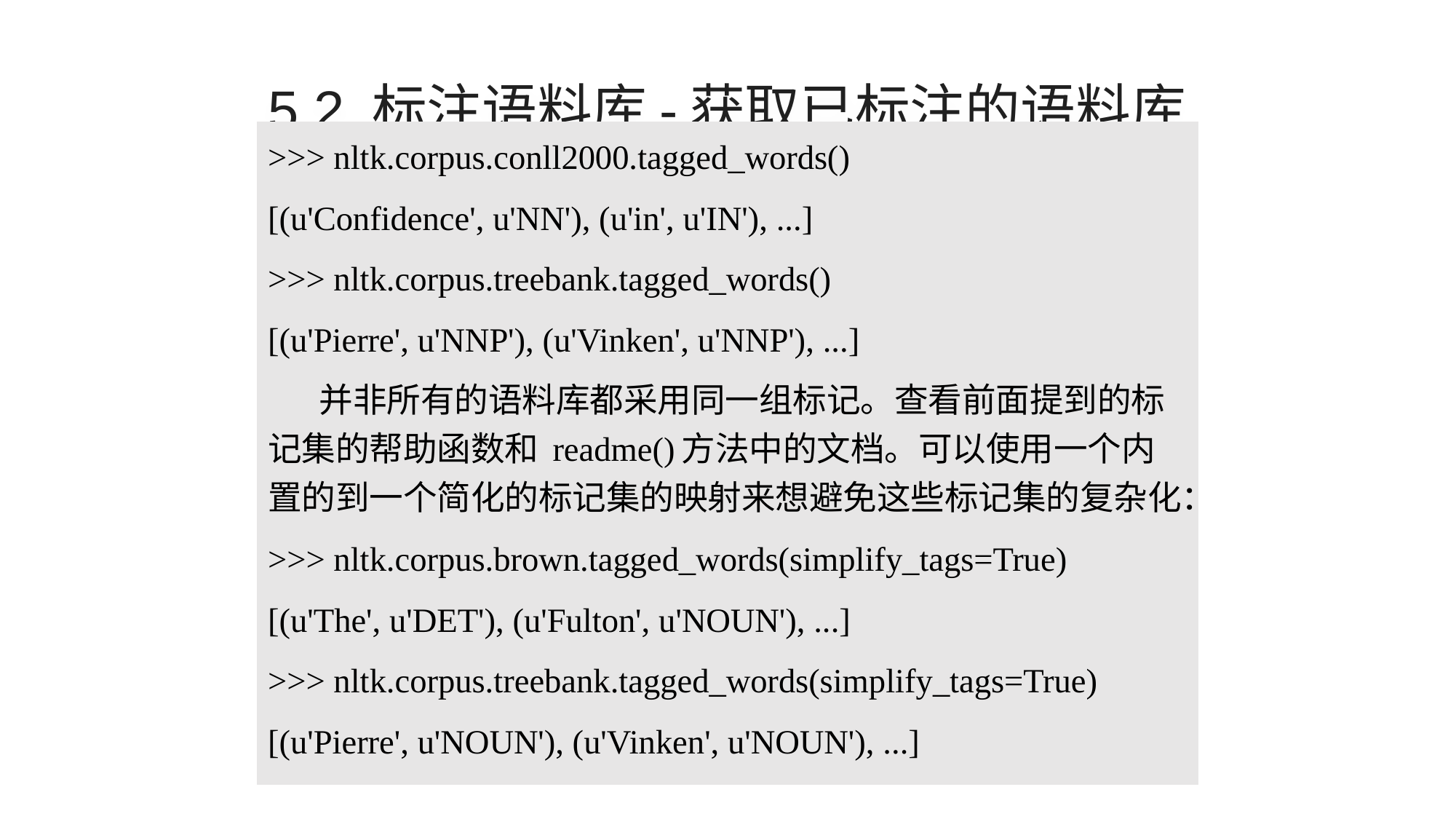

# 5.2 标注语料库-获取已标注的语料库
>>> nltk.corpus.conll2000.tagged_words()
[(u'Confidence', u'NN'), (u'in', u'IN'), ...]
>>> nltk.corpus.treebank.tagged_words()
[(u'Pierre', u'NNP'), (u'Vinken', u'NNP'), ...]
并非所有的语料库都采用同一组标记。查看前面提到的标记集的帮助函数和 readme()方法中的文档。可以使用一个内置的到一个简化的标记集的映射来想避免这些标记集的复杂化：
>>> nltk.corpus.brown.tagged_words(simplify_tags=True)
[(u'The', u'DET'), (u'Fulton', u'NOUN'), ...]
>>> nltk.corpus.treebank.tagged_words(simplify_tags=True)
[(u'Pierre', u'NOUN'), (u'Vinken', u'NOUN'), ...]